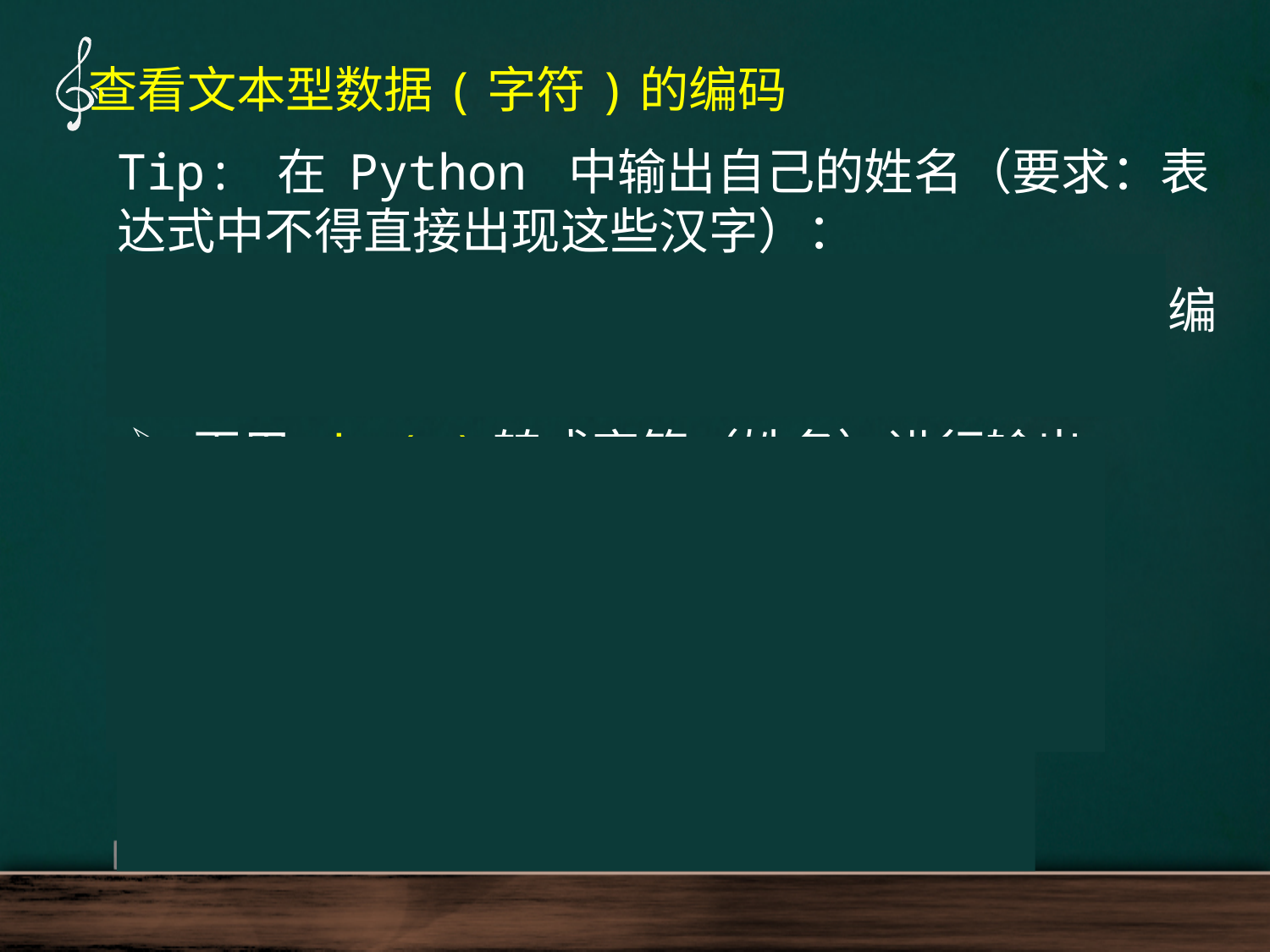

查看文本型数据(字符)的编码
Tip: 在 Python 中输出自己的姓名（要求：表达式中不得直接出现这些汉字）：

先用ord( )查询字符（姓名）的Unicode编码
再用chr( )转成字符（姓名）进行输出
>>> ord("徐")
24464
>>> ord("红")
32418
>>> ord("明")
26126
>>> chr(24464) + chr(32418) + chr(26126)
'徐红明'